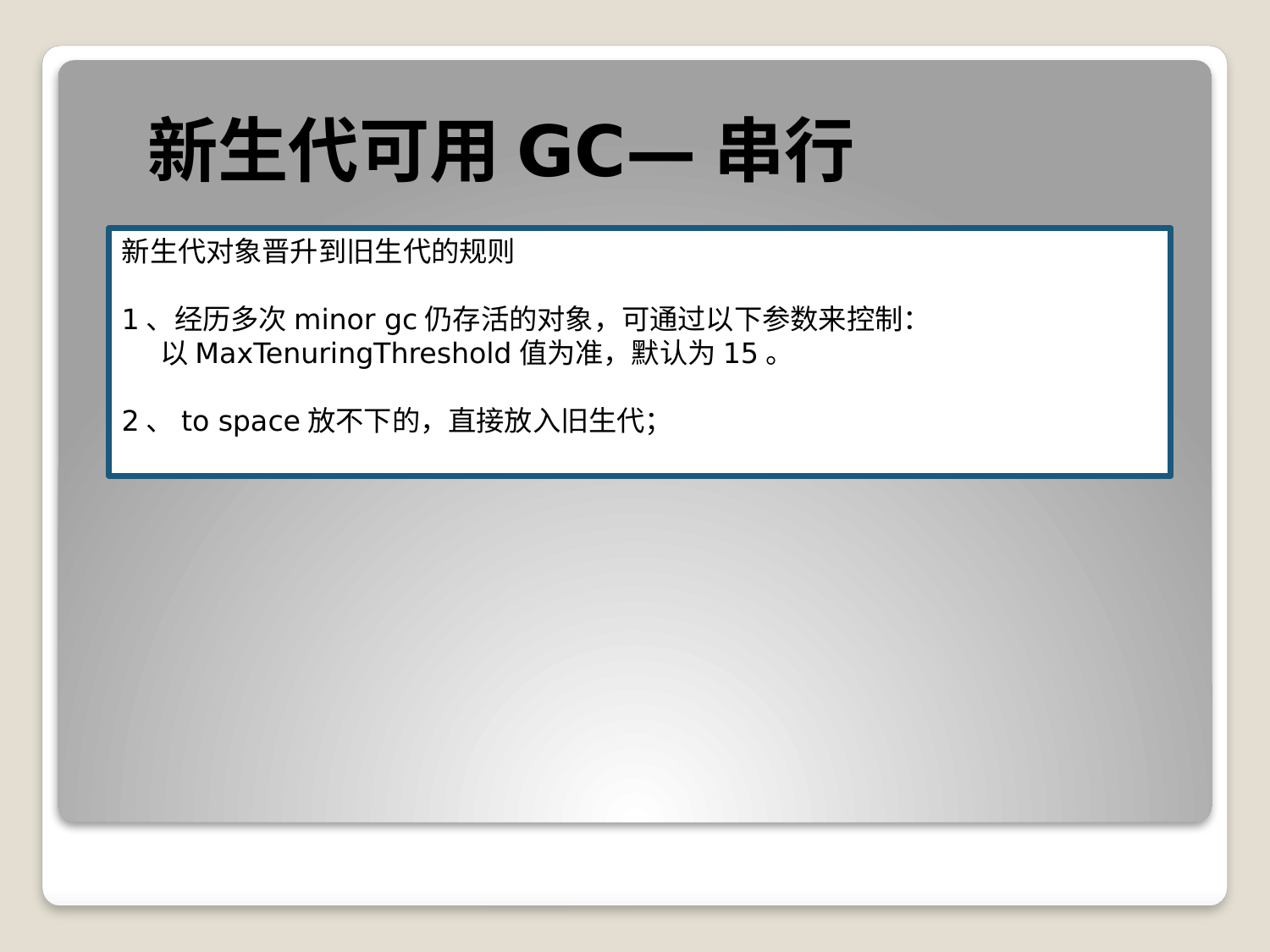

新生代可用GC—串行
新生代对象晋升到旧生代的规则

1、经历多次minor gc仍存活的对象，可通过以下参数来控制：
     以MaxTenuringThreshold值为准，默认为15。

2、to space放不下的，直接放入旧生代；